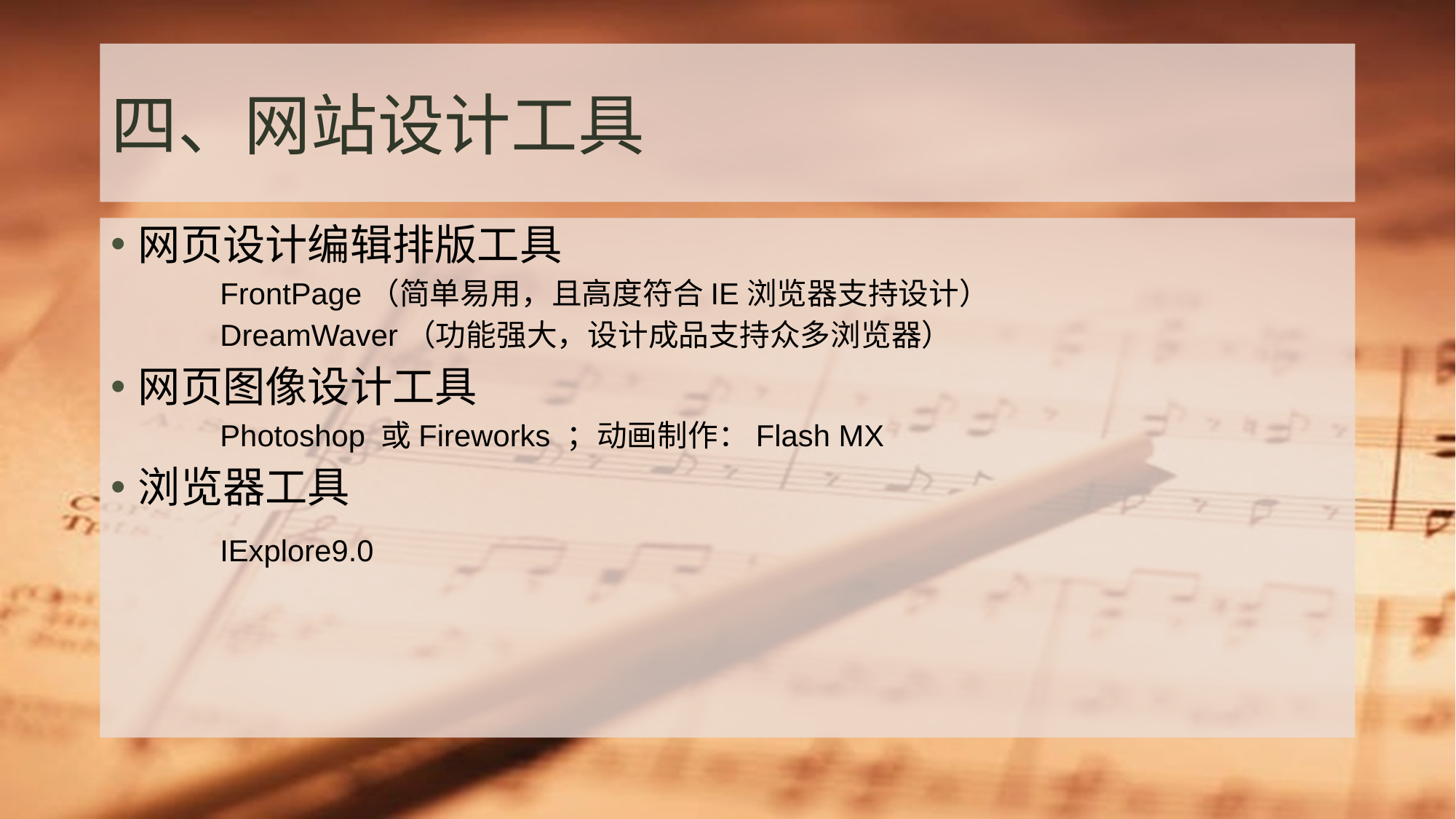

# 四、网站设计工具
网页设计编辑排版工具
	FrontPage（简单易用，且高度符合IE浏览器支持设计）
	DreamWaver（功能强大，设计成品支持众多浏览器）
网页图像设计工具
	Photoshop 或Fireworks ；动画制作：Flash MX
浏览器工具
	IExplore9.0